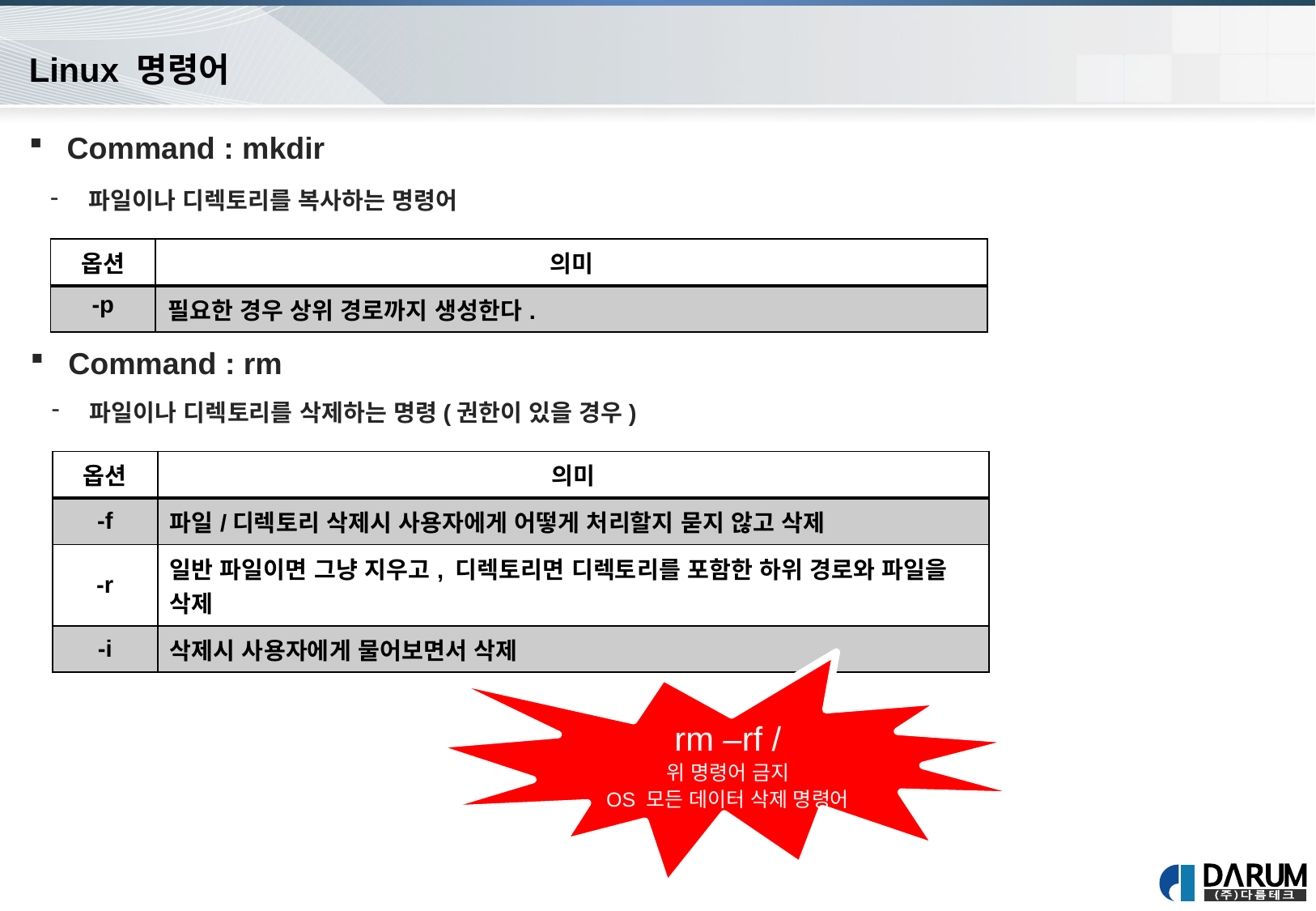

Linux 명령어

Command : mkdir
파일이나 디렉토리를 복사하는 명령어
| 옵션 | 의미 |
| --- | --- |
| -p | 필요한 경우 상위 경로까지 생성한다. |
Command : rm
파일이나 디렉토리를 삭제하는 명령(권한이 있을 경우)
| 옵션 | 의미 |
| --- | --- |
| -f | 파일/디렉토리 삭제시 사용자에게 어떻게 처리할지 묻지 않고 삭제 |
| -r | 일반 파일이면 그냥 지우고, 디렉토리면 디렉토리를 포함한 하위 경로와 파일을 삭제 |
| -i | 삭제시 사용자에게 물어보면서 삭제 |
rm –rf /
위 명령어 금지
OS 모든 데이터 삭제 명령어